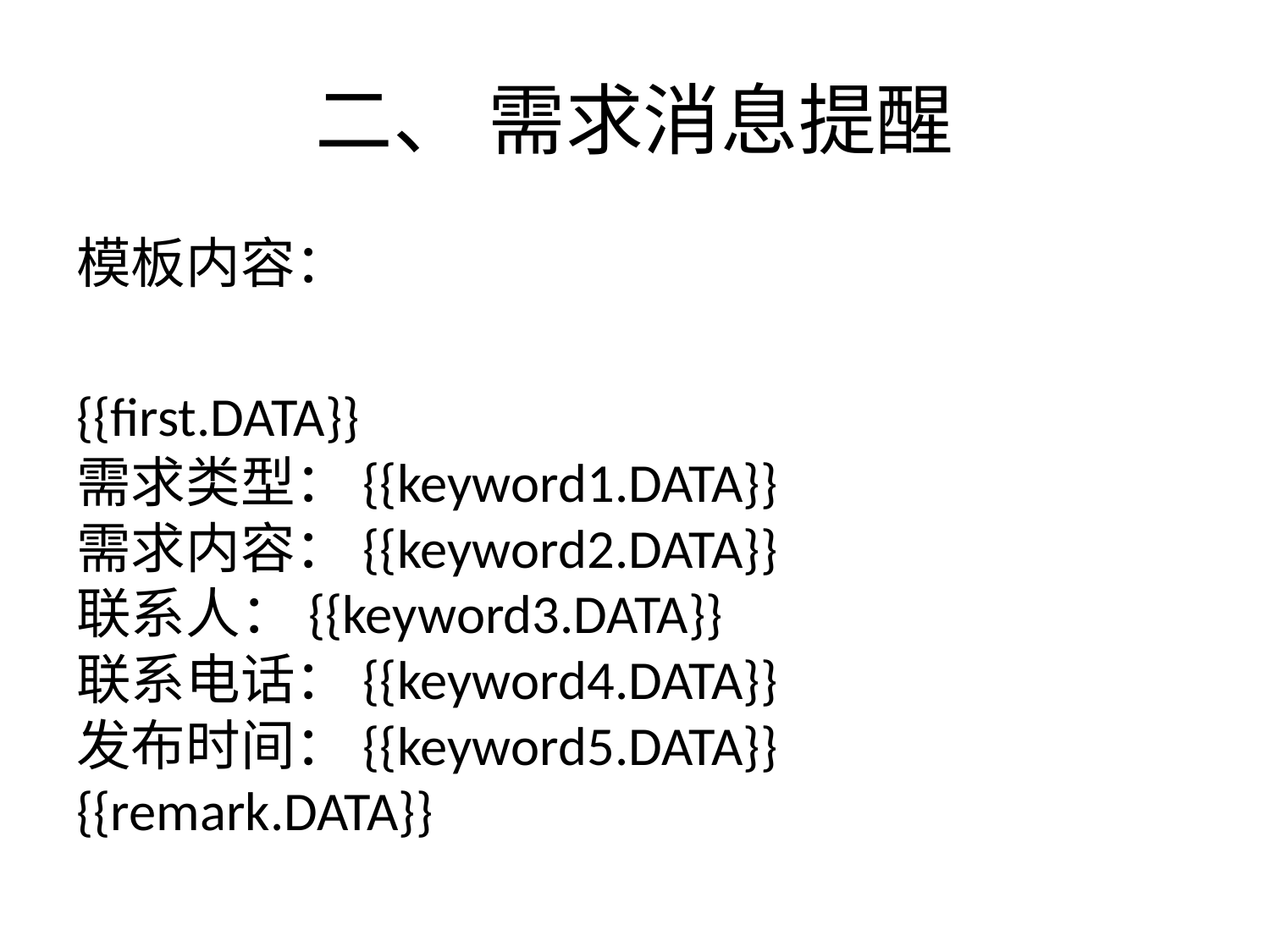

# 二、 需求消息提醒
模板内容：

{{first.DATA}}
需求类型：{{keyword1.DATA}}
需求内容：{{keyword2.DATA}}
联系人：{{keyword3.DATA}}
联系电话：{{keyword4.DATA}}
发布时间：{{keyword5.DATA}}
{{remark.DATA}}